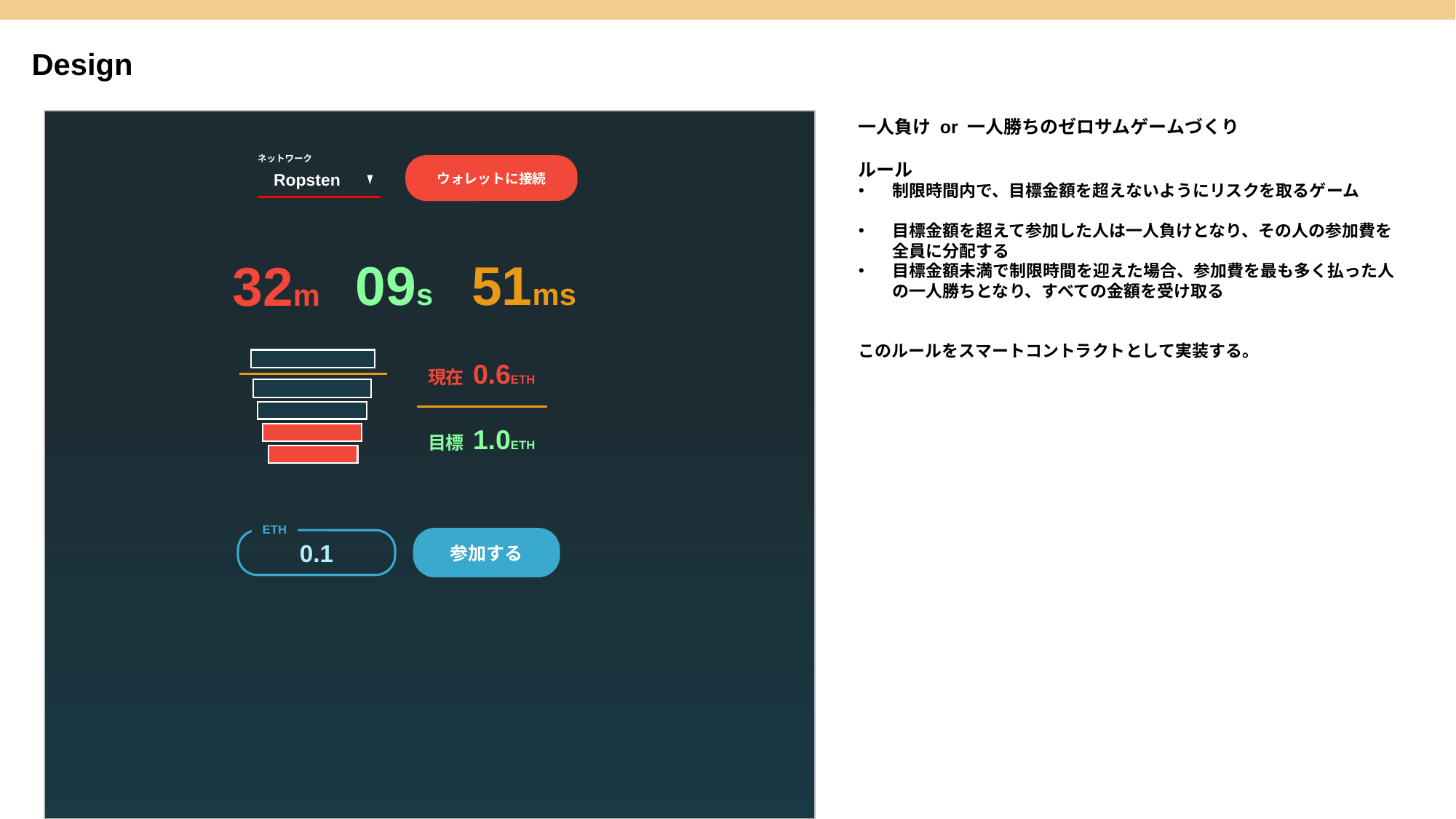

# Design
一人負け or 一人勝ちのゼロサムゲームづくり

ルール
制限時間内で、目標金額を超えないようにリスクを取るゲーム

目標金額を超えて参加した人は一人負けとなり、その人の参加費を全員に分配する
目標金額未満で制限時間を迎えた場合、参加費を最も多く払った人の一人勝ちとなり、すべての金額を受け取る

このルールをスマートコントラクトとして実装する。

ネットワーク
ウォレットに接続
Ropsten

09s
51ms
32m

現在 0.6ETH

目標 1.0ETH

ETH
参加する
0.1